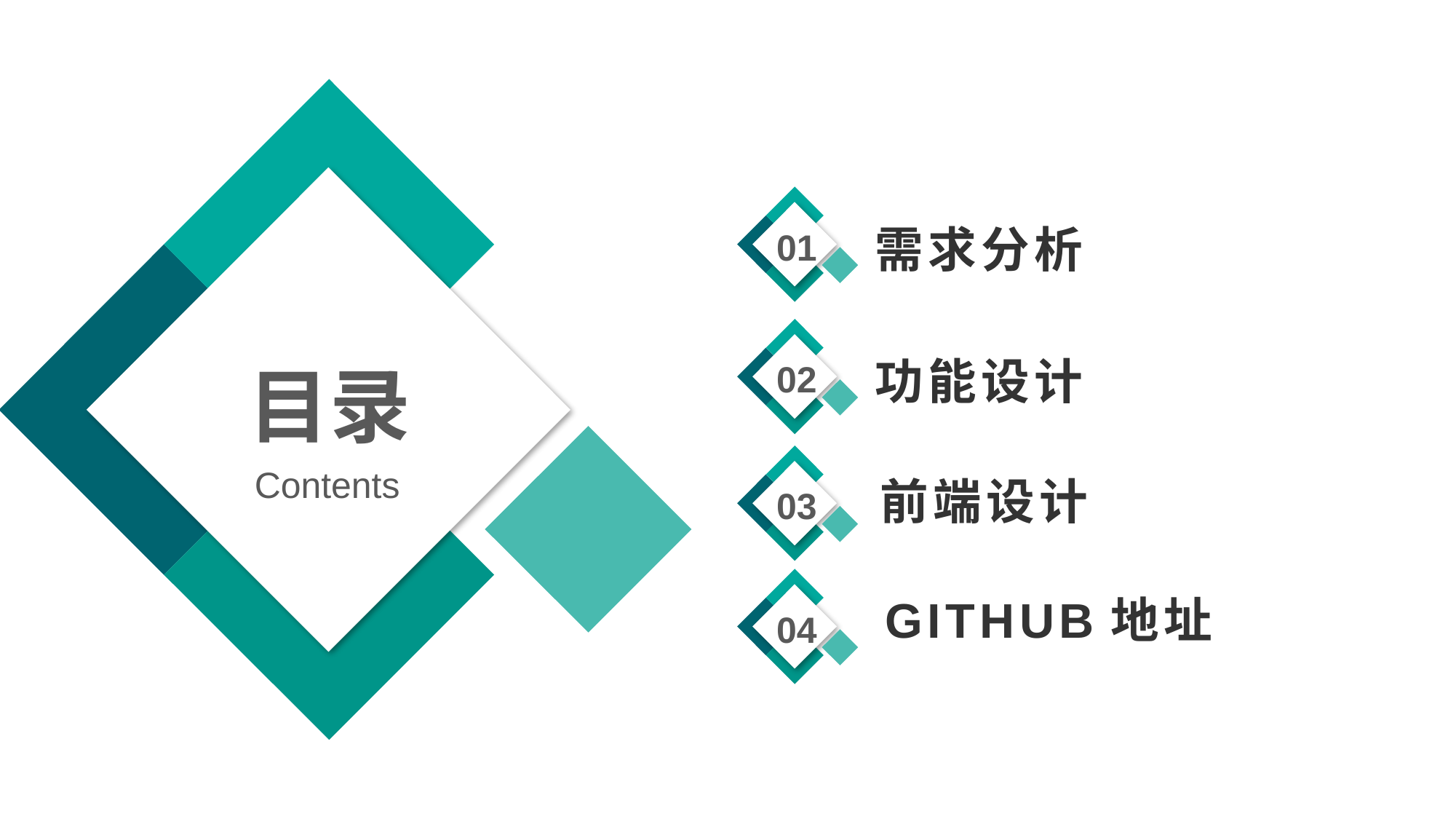

目录
Contents

01
需求分析

02
功能设计

03

前端设计

04

GITHUB地址